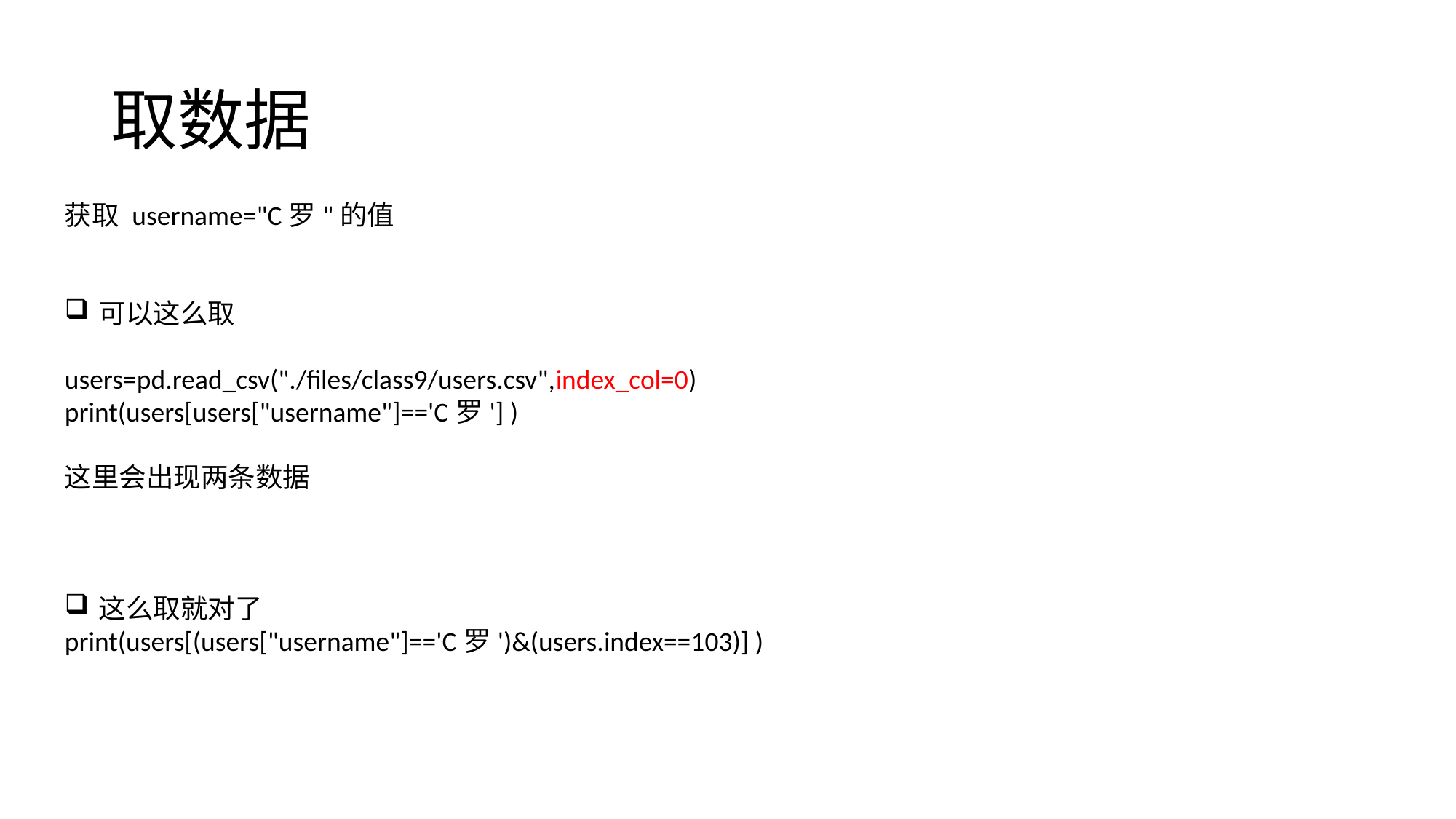

# 取数据

获取 username="C罗"的值

可以这么取

users=pd.read_csv("./files/class9/users.csv",index_col=0)
print(users[users["username"]=='C罗'] )

这里会出现两条数据

这么取就对了
print(users[(users["username"]=='C罗')&(users.index==103)] )